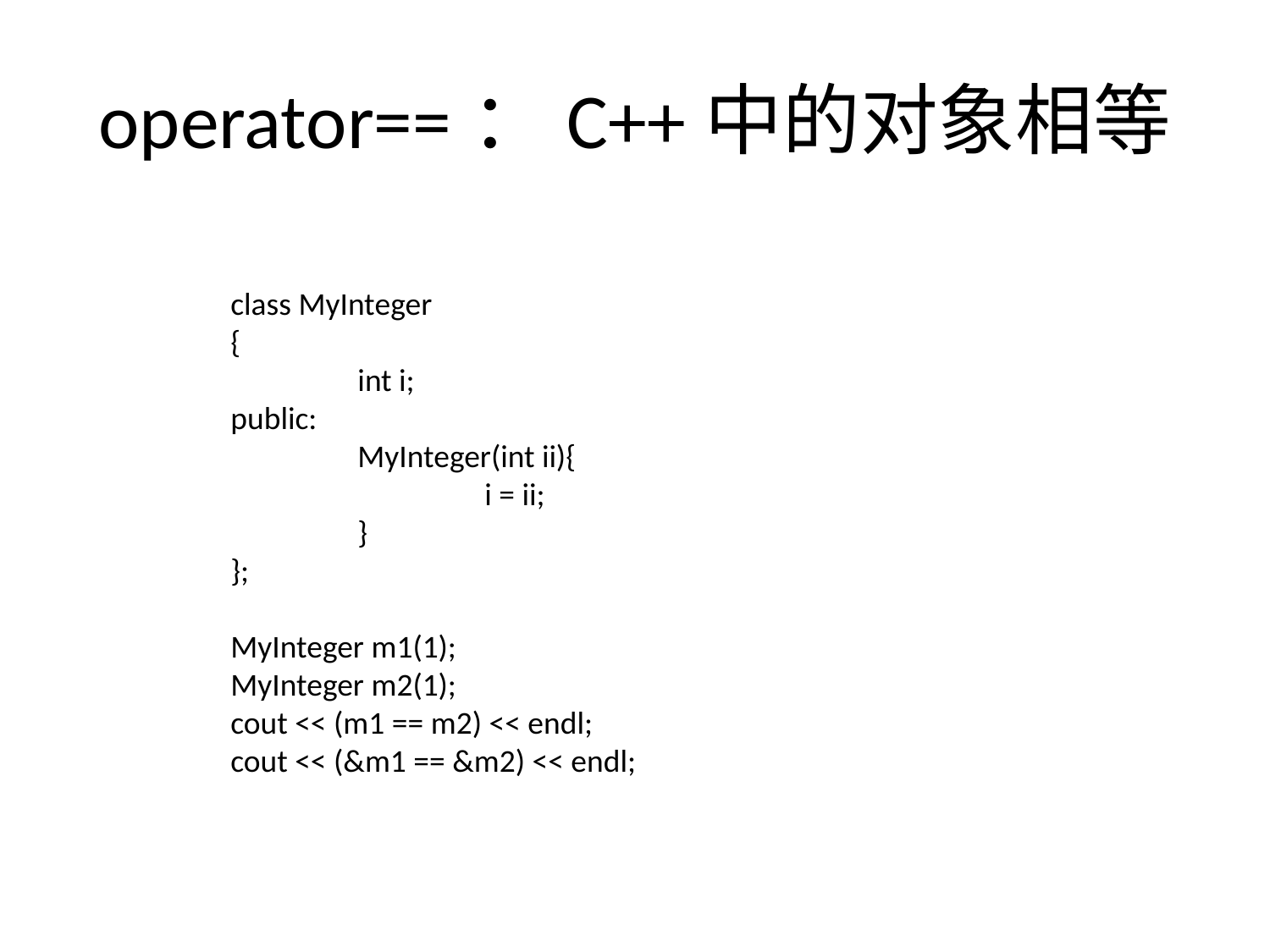

# operator==：C++中的对象相等
class MyInteger
{
	int i;
public:
	MyInteger(int ii){
		i = ii;
	}
};

MyInteger m1(1);
MyInteger m2(1);
cout << (m1 == m2) << endl;
cout << (&m1 == &m2) << endl;